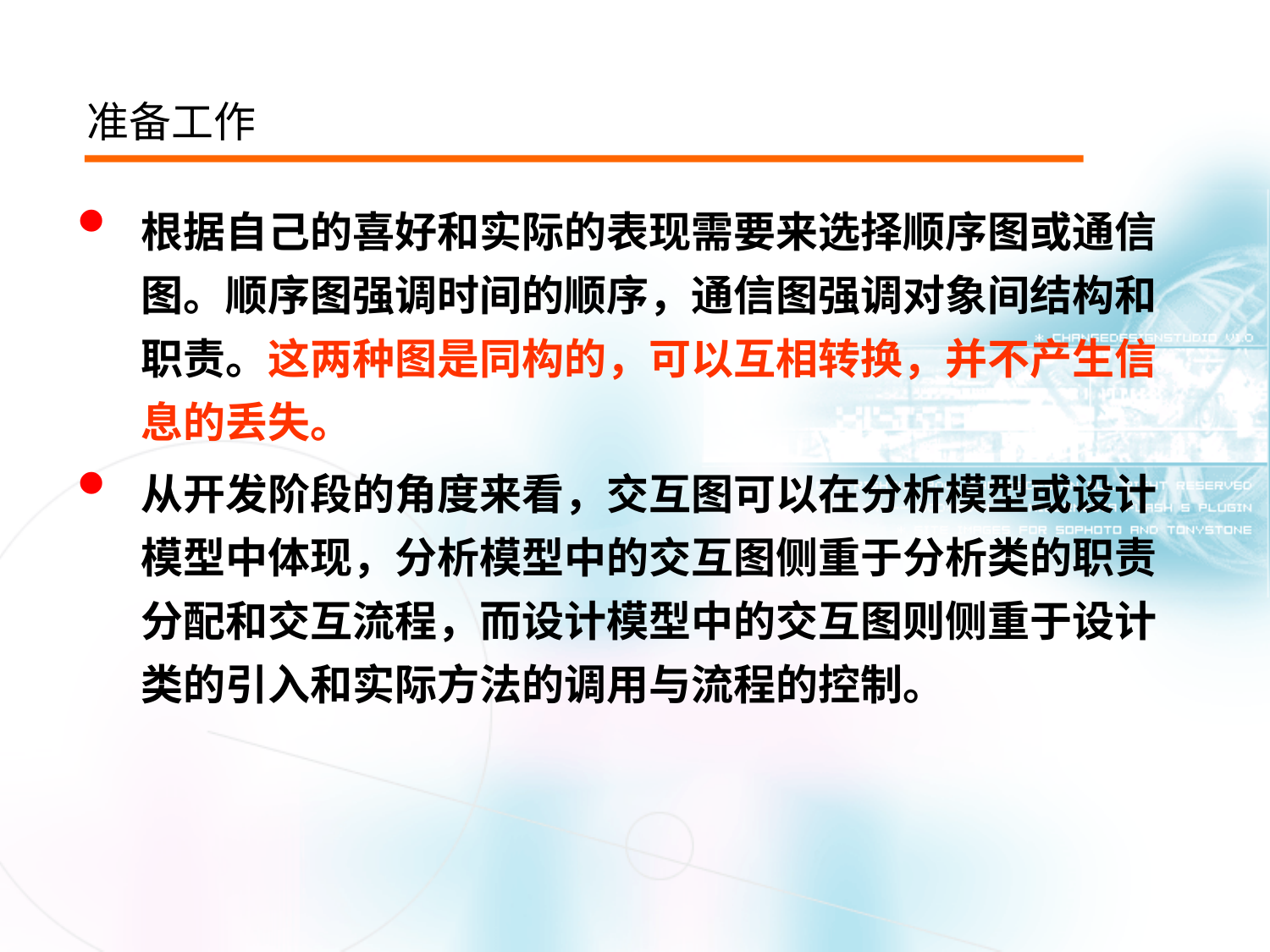

准备工作
根据自己的喜好和实际的表现需要来选择顺序图或通信图。顺序图强调时间的顺序，通信图强调对象间结构和职责。这两种图是同构的，可以互相转换，并不产生信息的丢失。
从开发阶段的角度来看，交互图可以在分析模型或设计模型中体现，分析模型中的交互图侧重于分析类的职责分配和交互流程，而设计模型中的交互图则侧重于设计类的引入和实际方法的调用与流程的控制。